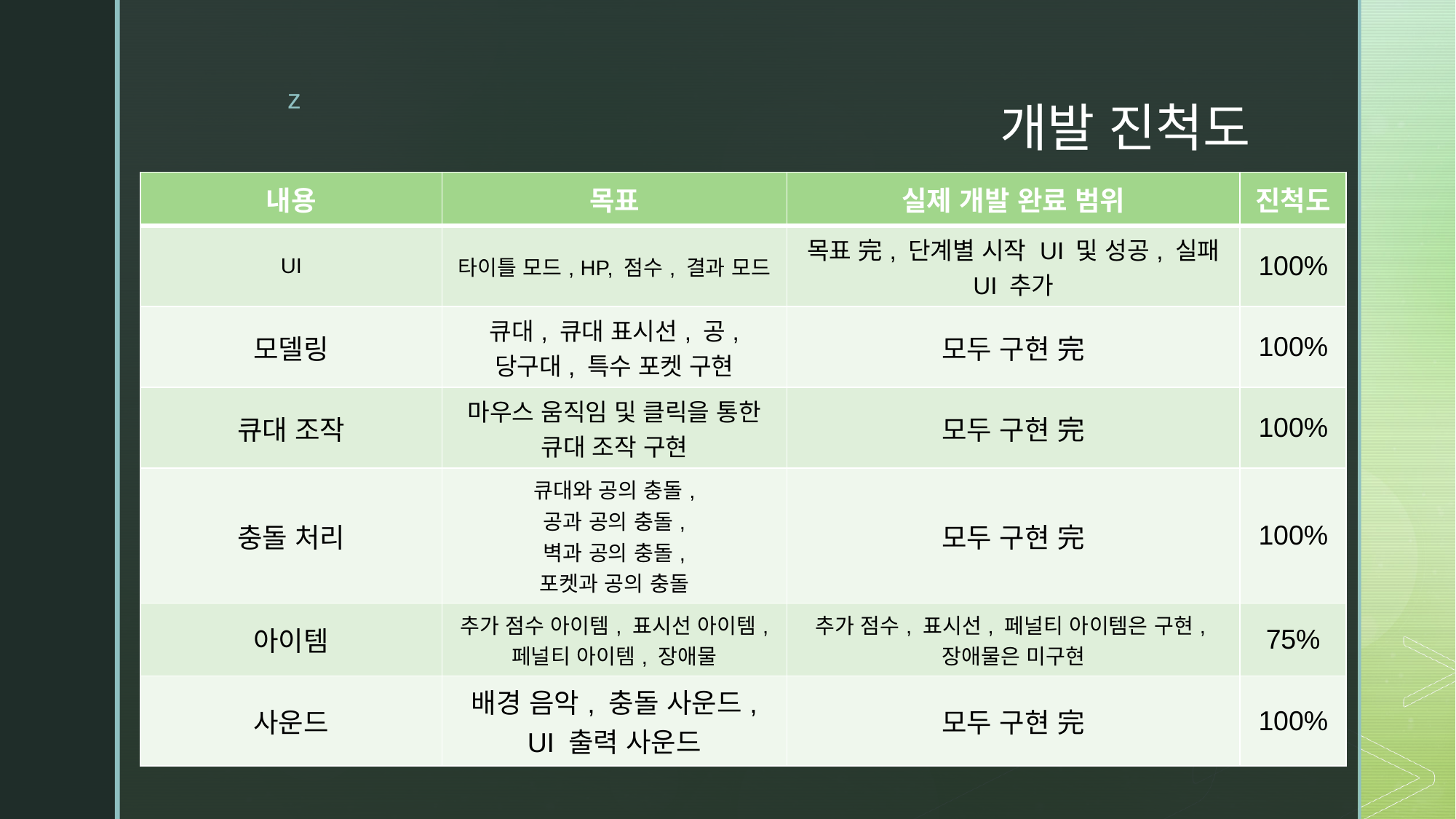

# 개발 진척도
| 내용 | 목표 | 실제 개발 완료 범위 | 진척도 |
| --- | --- | --- | --- |
| UI | 타이틀 모드, HP, 점수, 결과 모드 | 목표 完, 단계별 시작 UI 및 성공, 실패 UI 추가 | 100% |
| 모델링 | 큐대, 큐대 표시선, 공, 당구대, 특수 포켓 구현 | 모두 구현 完 | 100% |
| 큐대 조작 | 마우스 움직임 및 클릭을 통한 큐대 조작 구현 | 모두 구현 完 | 100% |
| 충돌 처리 | 큐대와 공의 충돌, 공과 공의 충돌, 벽과 공의 충돌, 포켓과 공의 충돌 | 모두 구현 完 | 100% |
| 아이템 | 추가 점수 아이템, 표시선 아이템, 페널티 아이템, 장애물 | 추가 점수, 표시선, 페널티 아이템은 구현, 장애물은 미구현 | 75% |
| 사운드 | 배경 음악, 충돌 사운드, UI 출력 사운드 | 모두 구현 完 | 100% |